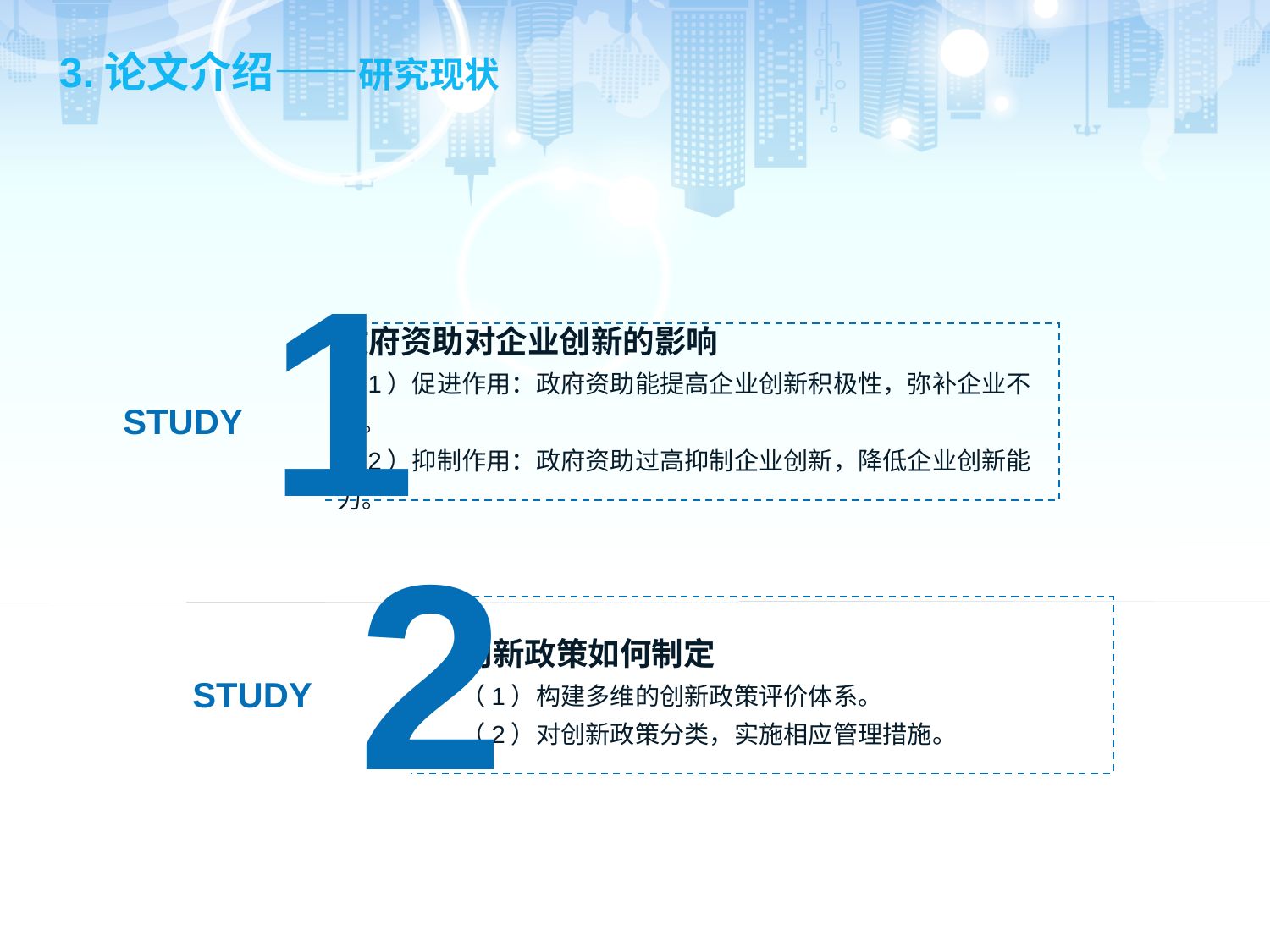

3.论文介绍——研究现状
1
政府资助对企业创新的影响
（1）促进作用：政府资助能提高企业创新积极性，弥补企业不足。
（2）抑制作用：政府资助过高抑制企业创新，降低企业创新能力。

STUDY
2
创新政策如何制定
（1）构建多维的创新政策评价体系。
（2）对创新政策分类，实施相应管理措施。

STUDY